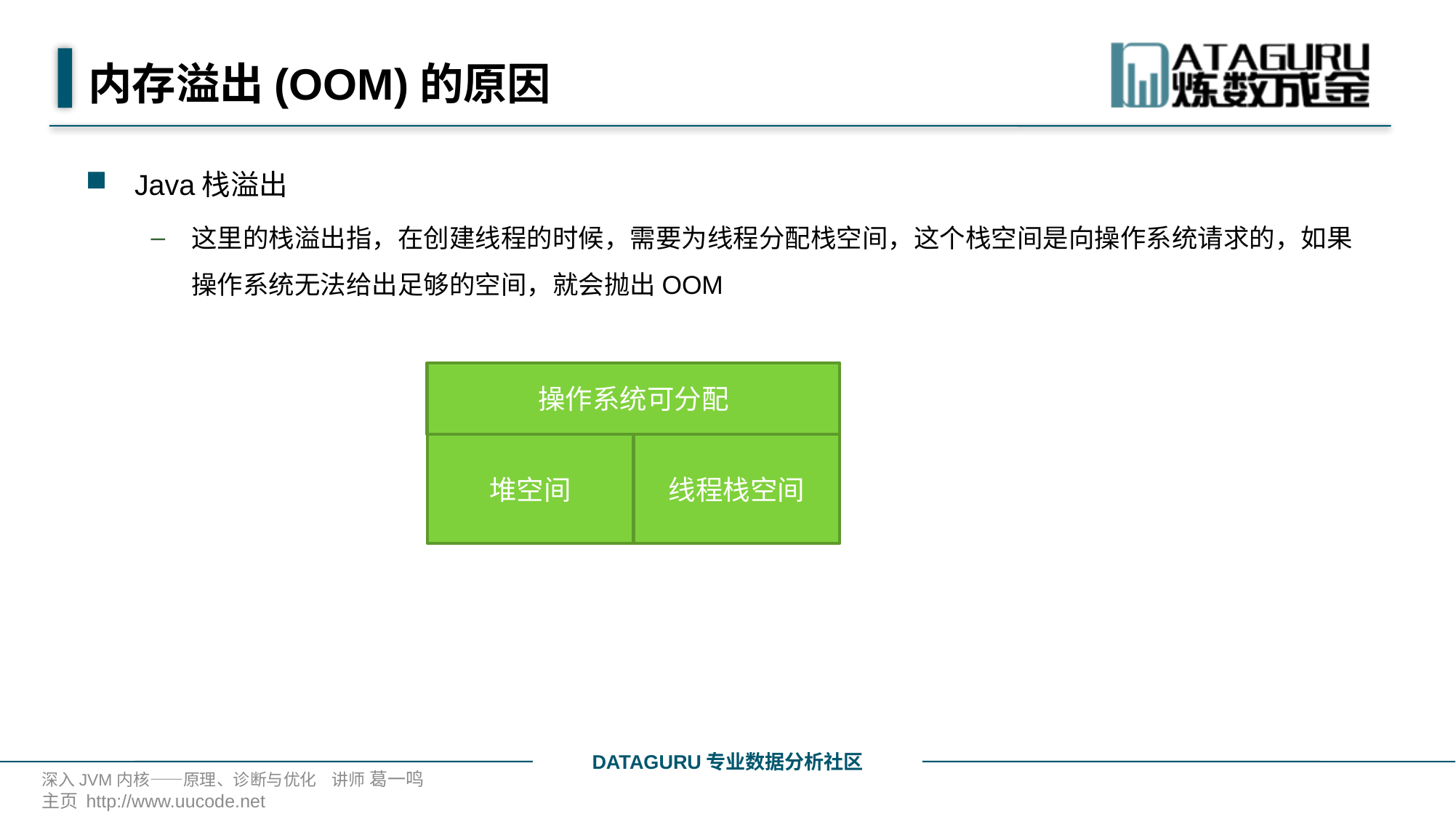

# 内存溢出(OOM)的原因
Java栈溢出
这里的栈溢出指，在创建线程的时候，需要为线程分配栈空间，这个栈空间是向操作系统请求的，如果操作系统无法给出足够的空间，就会抛出OOM
操作系统可分配
堆空间
线程栈空间